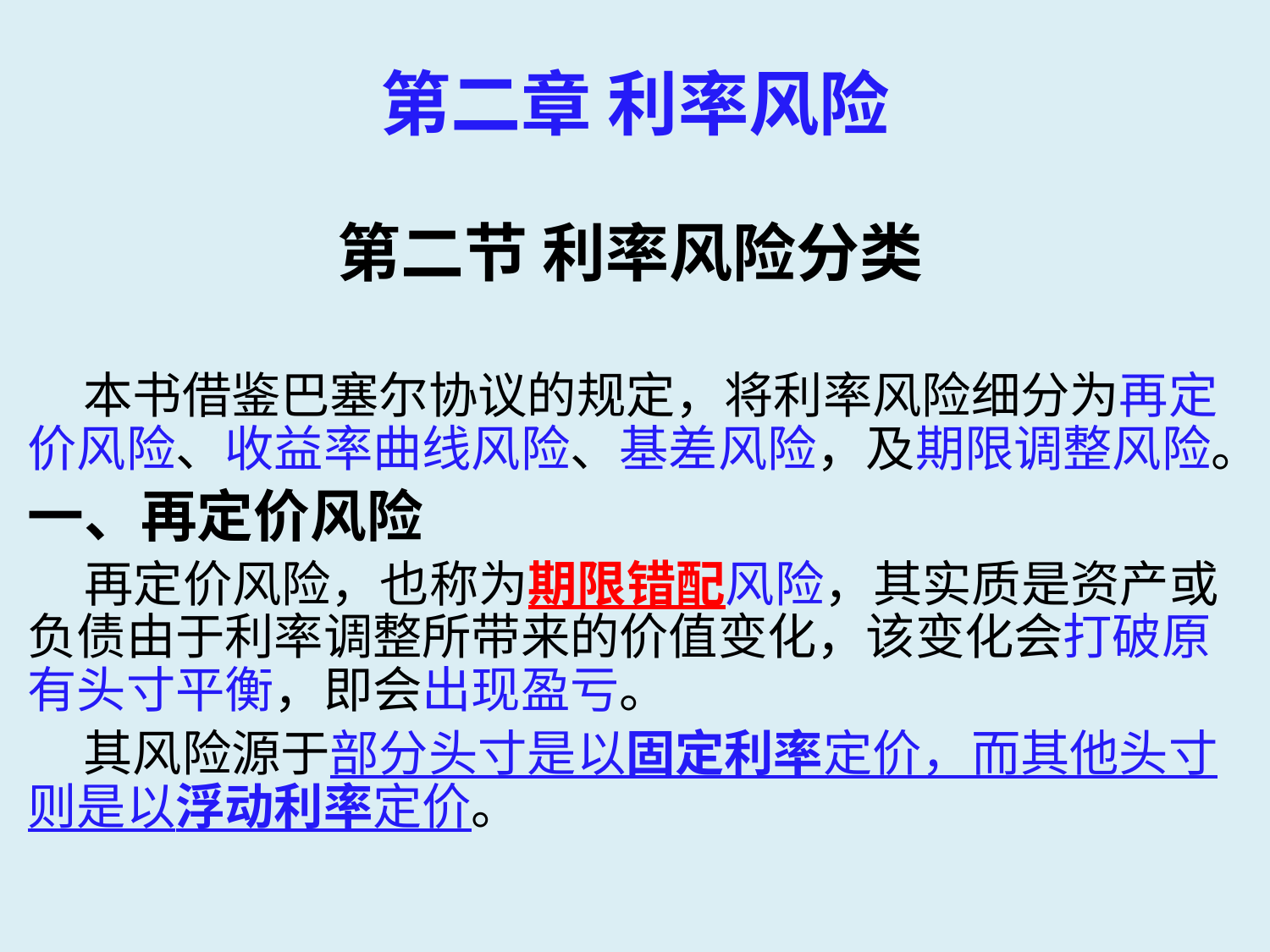

# 第二章 利率风险
第二节 利率风险分类

    本书借鉴巴塞尔协议的规定，将利率风险细分为再定价风险、收益率曲线风险、基差风险，及期限调整风险。
一、再定价风险
    再定价风险，也称为期限错配风险，其实质是资产或负债由于利率调整所带来的价值变化，该变化会打破原有头寸平衡，即会出现盈亏。
    其风险源于部分头寸是以固定利率定价，而其他头寸则是以浮动利率定价。